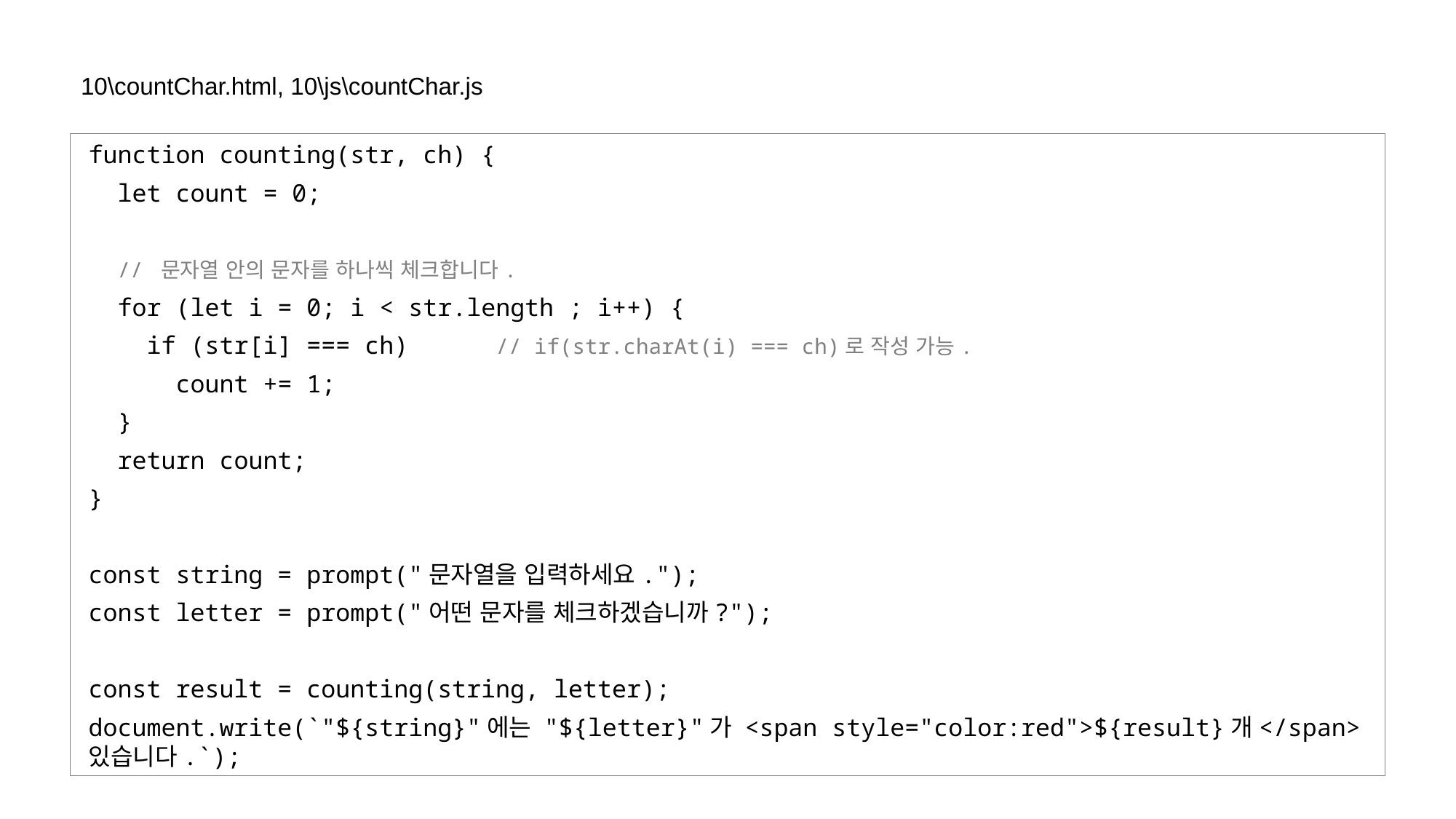

10\countChar.html, 10\js\countChar.js
function counting(str, ch) {
  let count = 0;

  // 문자열 안의 문자를 하나씩 체크합니다.
  for (let i = 0; i < str.length ; i++) {
    if (str[i] === ch)      // if(str.charAt(i) === ch)로 작성 가능.
      count += 1;
  }
  return count;
}

const string = prompt("문자열을 입력하세요.");
const letter = prompt("어떤 문자를 체크하겠습니까?");

const result = counting(string, letter);
document.write(`"${string}"에는 "${letter}"가 <span style="color:red">${result}개</span> 있습니다.`);